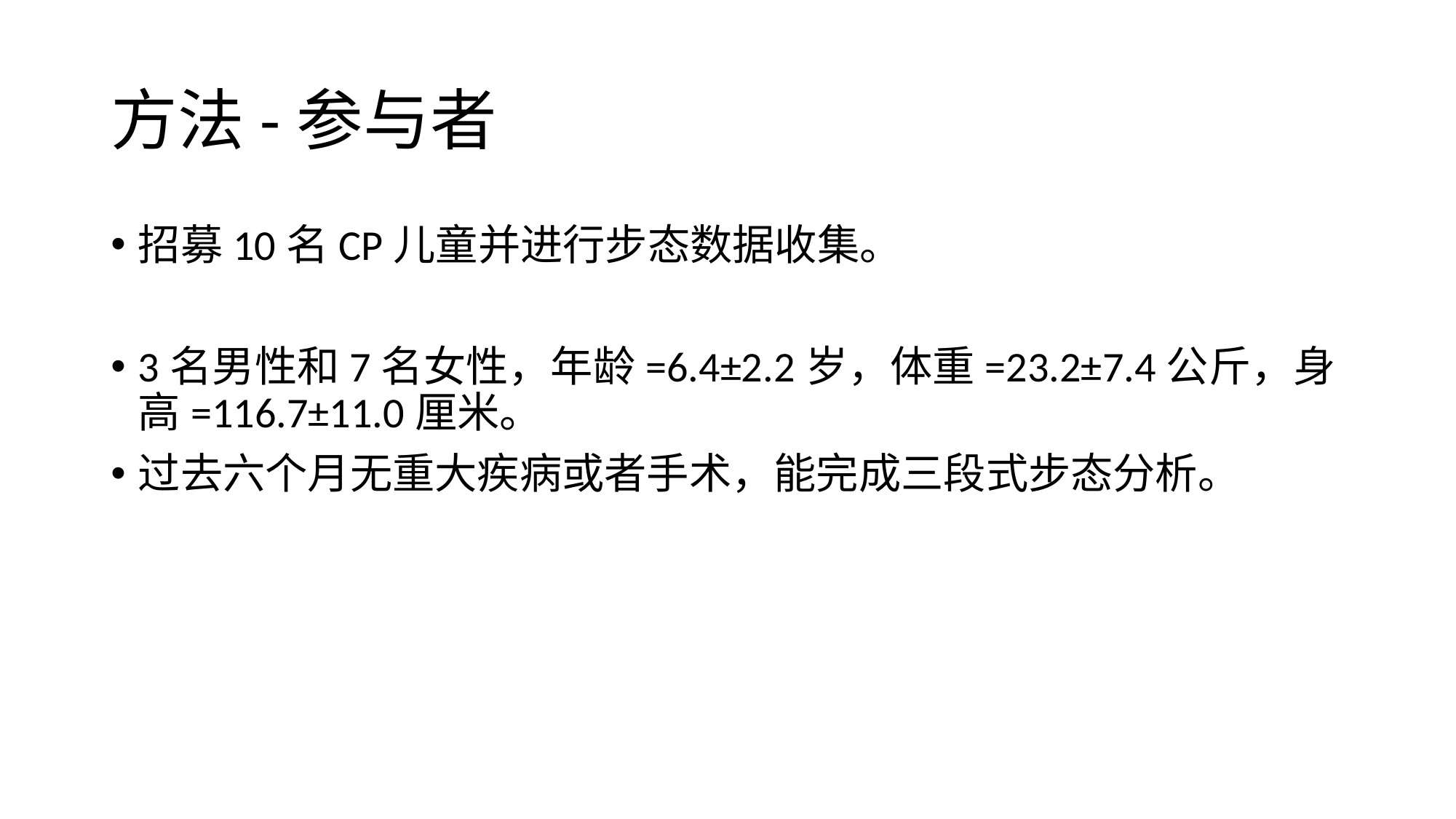

# 方法-参与者
招募10名CP儿童并进行步态数据收集。

3名男性和7名女性，年龄=6.4±2.2岁，体重=23.2±7.4公斤，身高=116.7±11.0厘米。
过去六个月无重大疾病或者手术，能完成三段式步态分析。